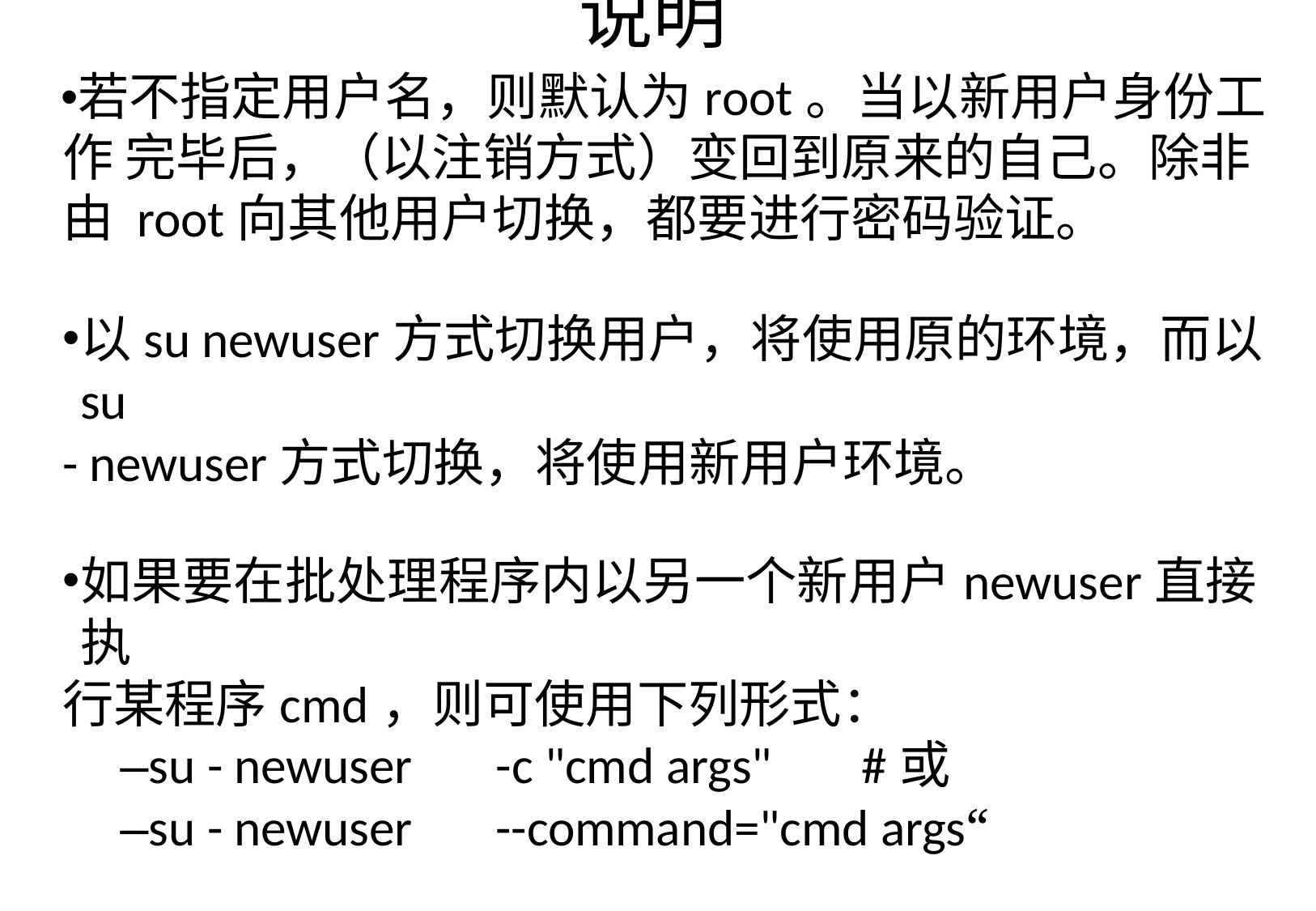

# 说明
若不指定用户名，则默认为root。当以新用户身份工作 完毕后，（以注销方式）变回到原来的自己。除非由 root向其他用户切换，都要进行密码验证。

以su newuser方式切换用户，将使用原的环境，而以su
- newuser方式切换，将使用新用户环境。

如果要在批处理程序内以另一个新用户newuser直接执
行某程序cmd，则可使用下列形式：
–su - newuser	-c "cmd args"	#或
–su - newuser	--command="cmd args“

在系统启动期间，常以这种方法启动某服务程序。